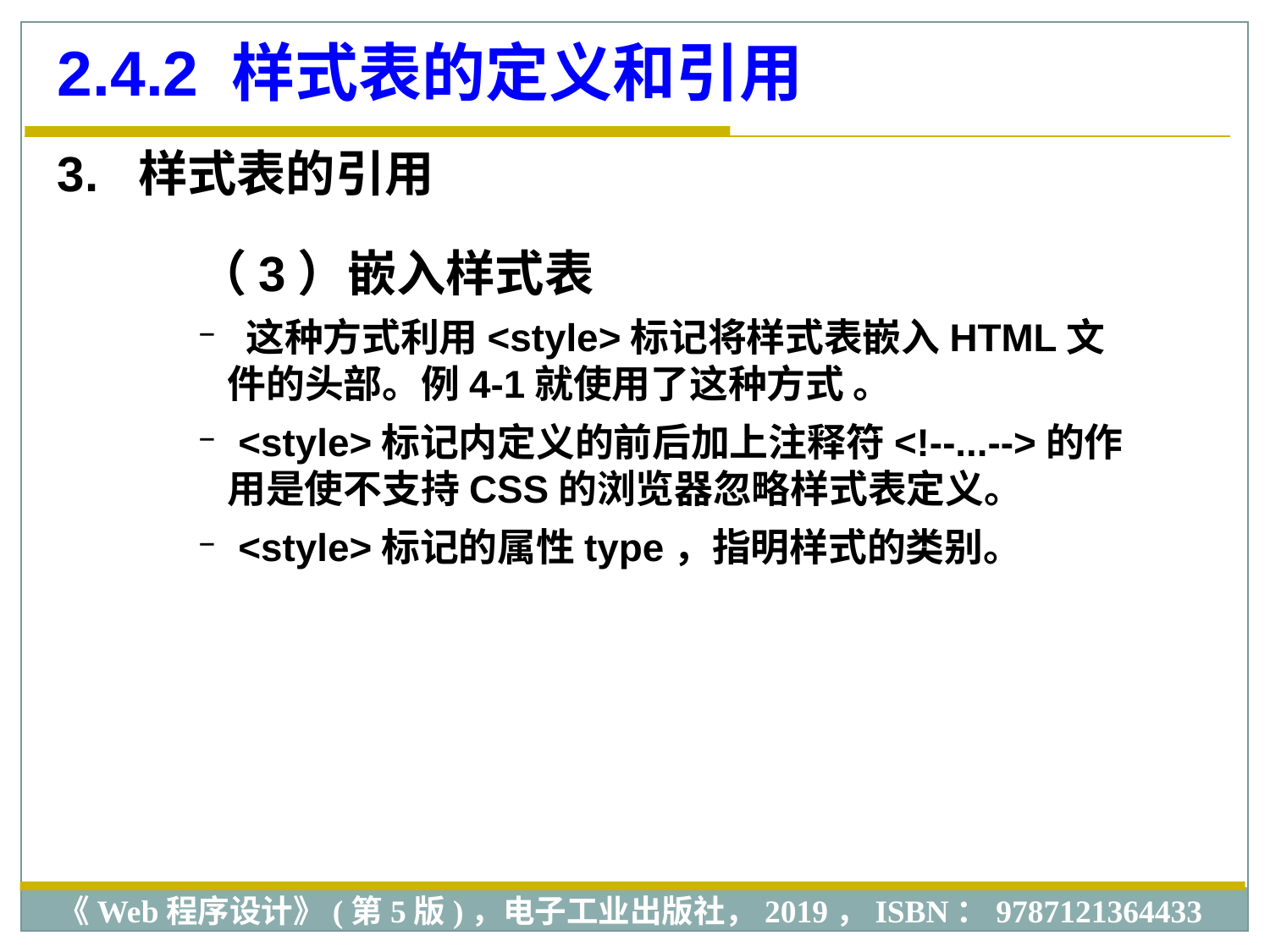

2.4.2 样式表的定义和引用
3.  样式表的引用
（3）嵌入样式表
 这种方式利用<style>标记将样式表嵌入HTML文件的头部。例4-1就使用了这种方式 。
 <style>标记内定义的前后加上注释符<!--...-->的作用是使不支持CSS的浏览器忽略样式表定义。
 <style>标记的属性type，指明样式的类别。